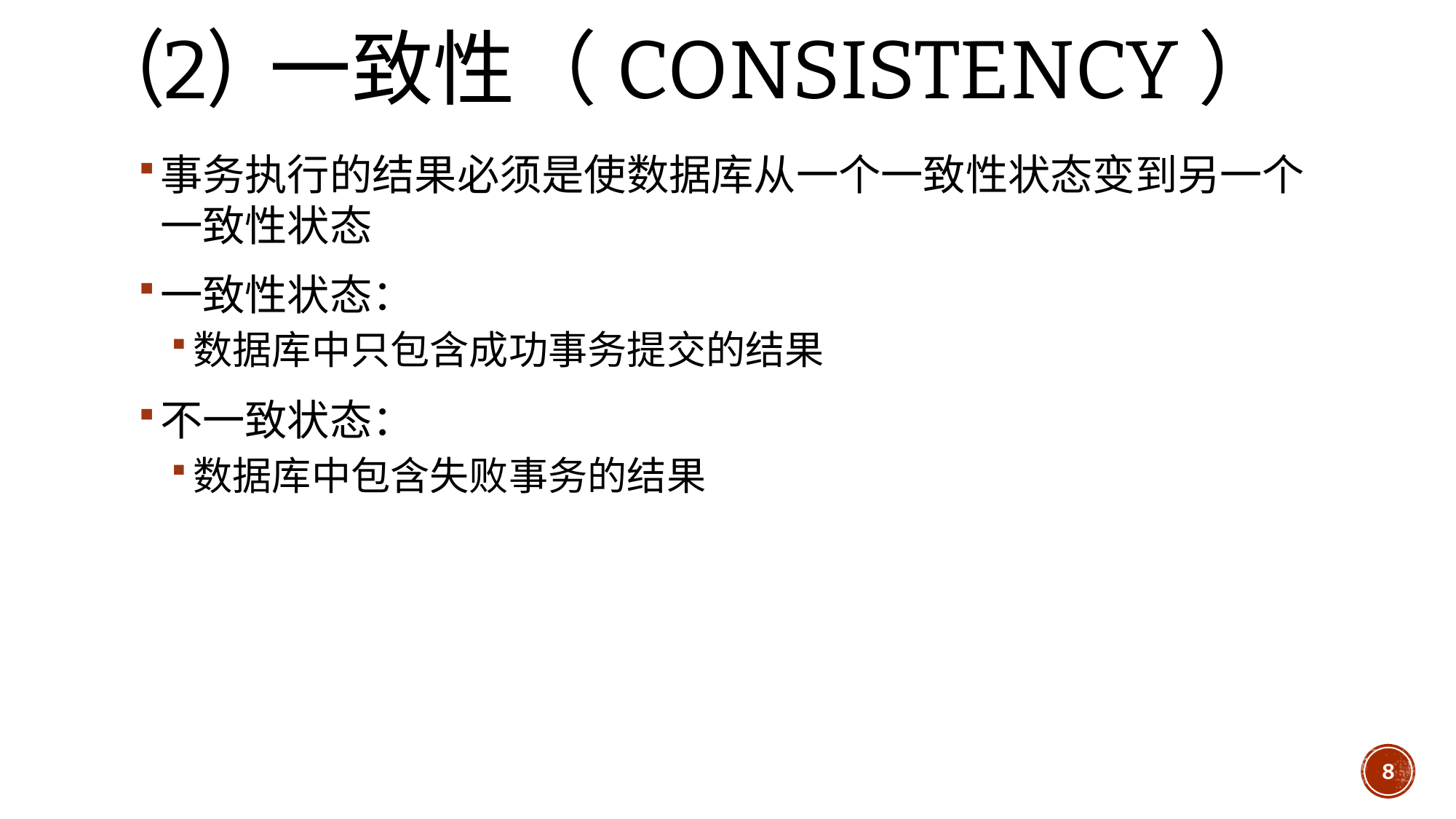

# (2) 一致性（Consistency）
事务执行的结果必须是使数据库从一个一致性状态变到另一个一致性状态
一致性状态：
数据库中只包含成功事务提交的结果
不一致状态：
数据库中包含失败事务的结果

8